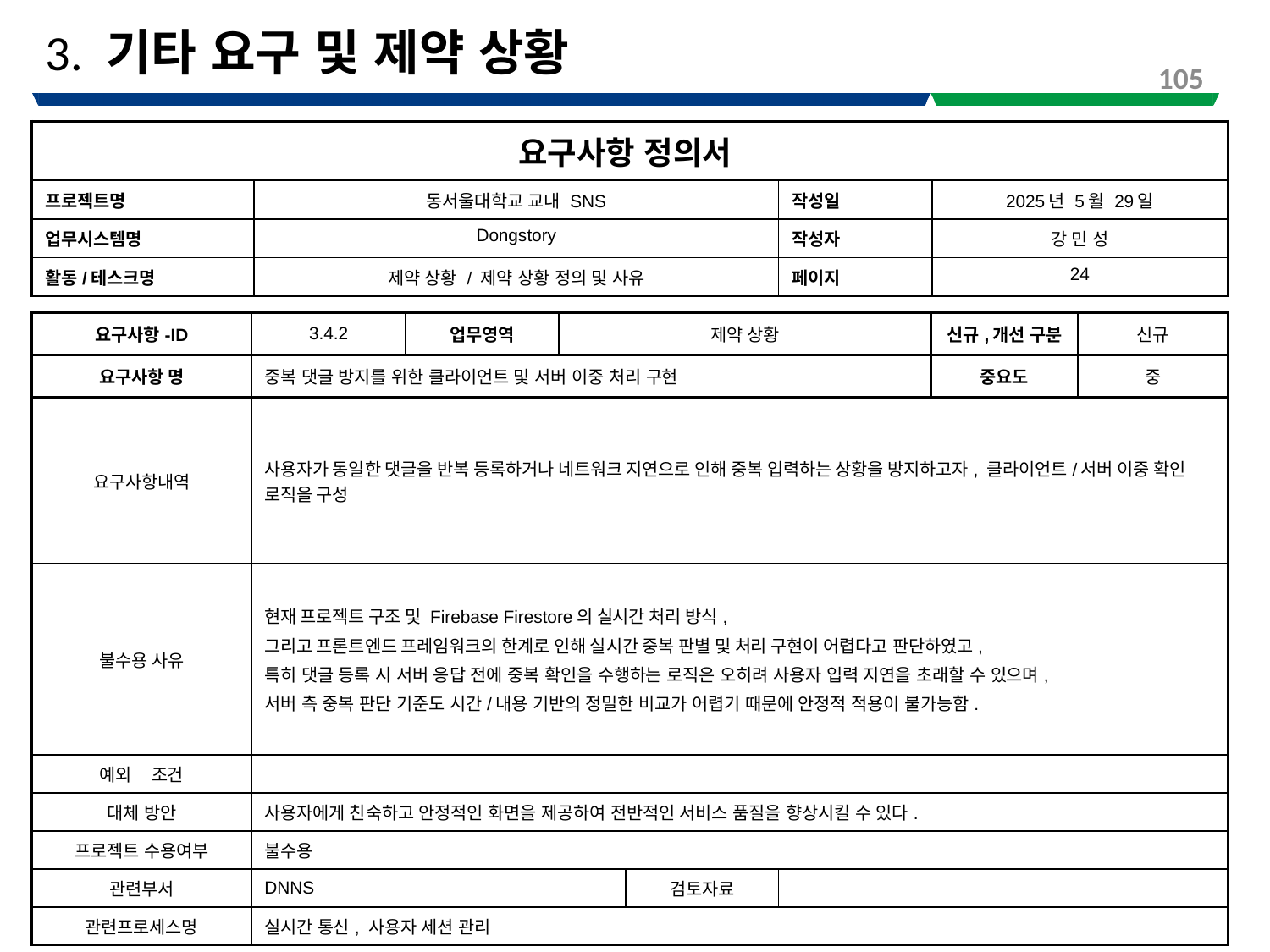

# 3. 기타 요구 및 제약 상황
105
| 요구사항 정의서 |  |  |  |
| --- | --- | --- | --- |
| 프로젝트명 | 동서울대학교 교내 SNS | 작성일 | 2025년 5월 29일 |
| 업무시스템명 | Dongstory | 작성자 | 강 민 성 |
| 활동/테스크명 | 제약 상황 / 제약 상황 정의 및 사유 | 페이지 | 24 |
| 요구사항-ID | 3.4.2 | 업무영역 | 제약 상황 |  |  | 신규,개선 구분 | 신규 |
| --- | --- | --- | --- | --- | --- | --- | --- |
| 요구사항 명 | 중복 댓글 방지를 위한 클라이언트 및 서버 이중 처리 구현 |  |  |  |  | 중요도 | 중 |
| 요구사항내역 | 사용자가 동일한 댓글을 반복 등록하거나 네트워크 지연으로 인해 중복 입력하는 상황을 방지하고자, 클라이언트/서버 이중 확인 로직을 구성 |  |  |  |  |  |  |
| 불수용 사유 | 현재 프로젝트 구조 및 Firebase Firestore의 실시간 처리 방식, 그리고 프론트엔드 프레임워크의 한계로 인해 실시간 중복 판별 및 처리 구현이 어렵다고 판단하였고, 특히 댓글 등록 시 서버 응답 전에 중복 확인을 수행하는 로직은 오히려 사용자 입력 지연을 초래할 수 있으며, 서버 측 중복 판단 기준도 시간/내용 기반의 정밀한 비교가 어렵기 때문에 안정적 적용이 불가능함. |  |  |  |  |  |  |
| 예외 조건 |  |  |  |  |  |  |  |
| 대체 방안 | 사용자에게 친숙하고 안정적인 화면을 제공하여 전반적인 서비스 품질을 향상시킬 수 있다. |  |  |  |  |  |  |
| 프로젝트 수용여부 | 불수용 |  |  |  |  |  |  |
| 관련부서 | DNNS |  |  | 검토자료 |  |  |  |
| 관련프로세스명 | 실시간 통신, 사용자 세션 관리 |  |  |  |  |  |  |